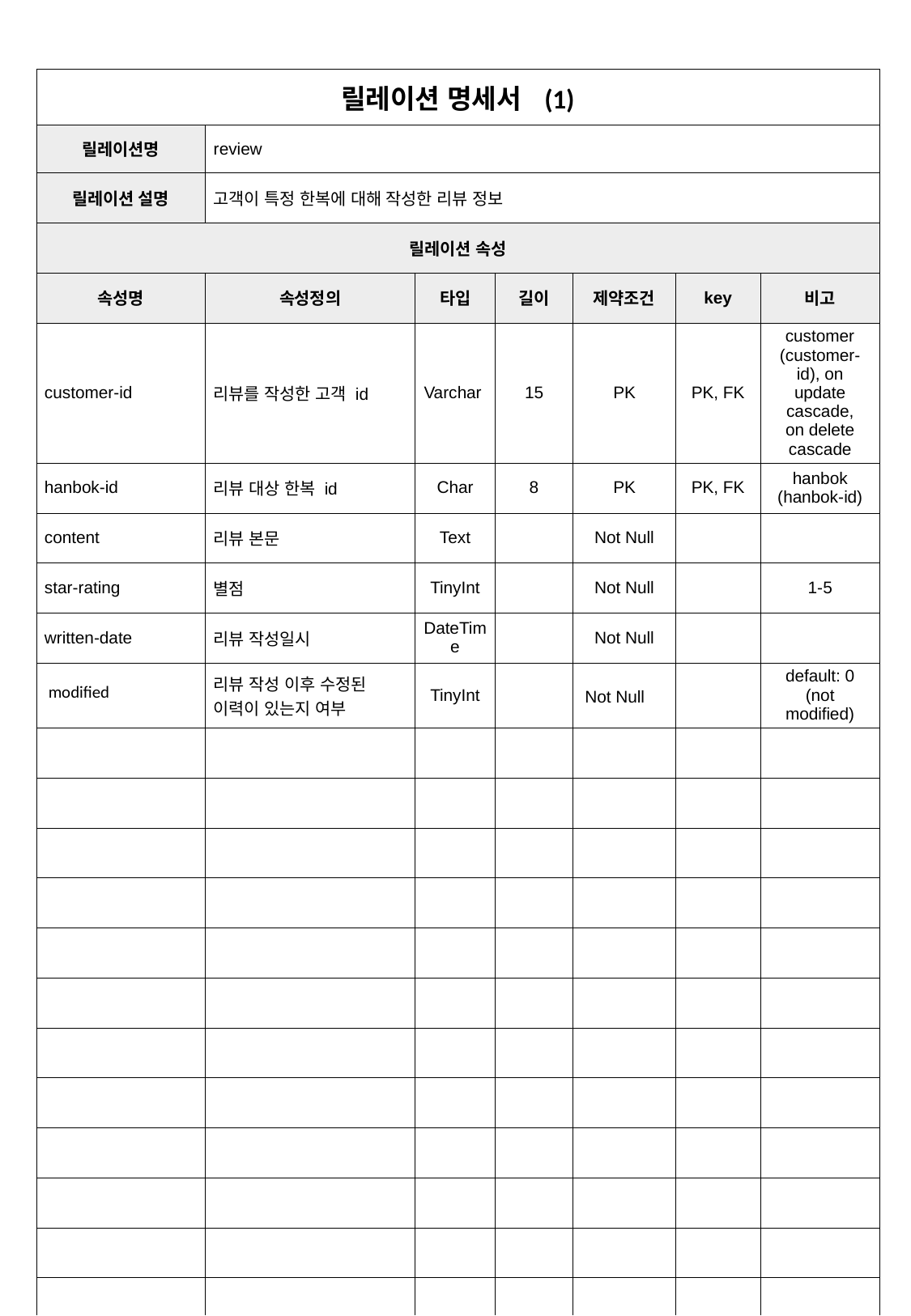

| 릴레이션 명세서 (1) |  |  |  |  |  |  |
| --- | --- | --- | --- | --- | --- | --- |
| 릴레이션명 | review |  |  |  |  |  |
| 릴레이션 설명 | 고객이 특정 한복에 대해 작성한 리뷰 정보 |  |  |  |  |  |
| 릴레이션 속성 |  |  |  |  |  |  |
| 속성명 | 속성정의 | 타입 | 길이 | 제약조건 | key | 비고 |
| customer-id | 리뷰를 작성한 고객 id | Varchar | 15 | PK | PK, FK | customer (customer-id), on update cascade, on delete cascade |
| hanbok-id | 리뷰 대상 한복 id | Char | 8 | PK | PK, FK | hanbok (hanbok-id) |
| content | 리뷰 본문 | Text |  | Not Null |  |  |
| star-rating | 별점 | TinyInt |  | Not Null |  | 1-5 |
| written-date | 리뷰 작성일시 | DateTime |  | Not Null |  |  |
| modified | 리뷰 작성 이후 수정된 이력이 있는지 여부 | TinyInt |  | Not Null |  | default: 0 (not modified) |
|  |  |  |  |  |  |  |
|  |  |  |  |  |  |  |
|  |  |  |  |  |  |  |
|  |  |  |  |  |  |  |
|  |  |  |  |  |  |  |
|  |  |  |  |  |  |  |
|  |  |  |  |  |  |  |
|  |  |  |  |  |  |  |
|  |  |  |  |  |  |  |
|  |  |  |  |  |  |  |
|  |  |  |  |  |  |  |
|  |  |  |  |  |  |  |